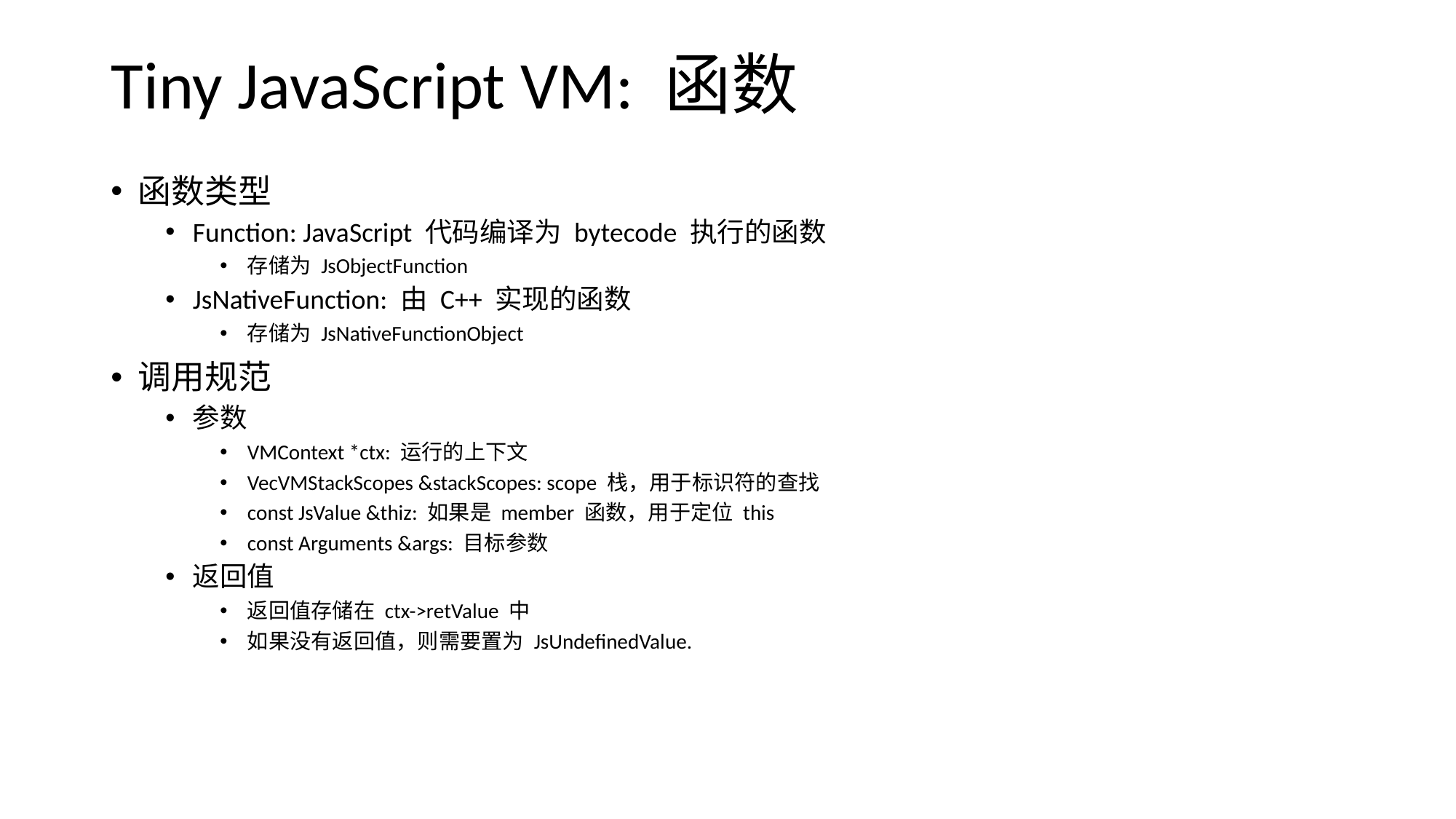

# Tiny JavaScript VM: 函数
函数类型
Function: JavaScript 代码编译为 bytecode 执行的函数
存储为 JsObjectFunction
JsNativeFunction: 由 C++ 实现的函数
存储为 JsNativeFunctionObject
调用规范
参数
VMContext *ctx: 运行的上下文
VecVMStackScopes &stackScopes: scope 栈，用于标识符的查找
const JsValue &thiz: 如果是 member 函数，用于定位 this
const Arguments &args: 目标参数
返回值
返回值存储在 ctx->retValue 中
如果没有返回值，则需要置为 JsUndefinedValue.